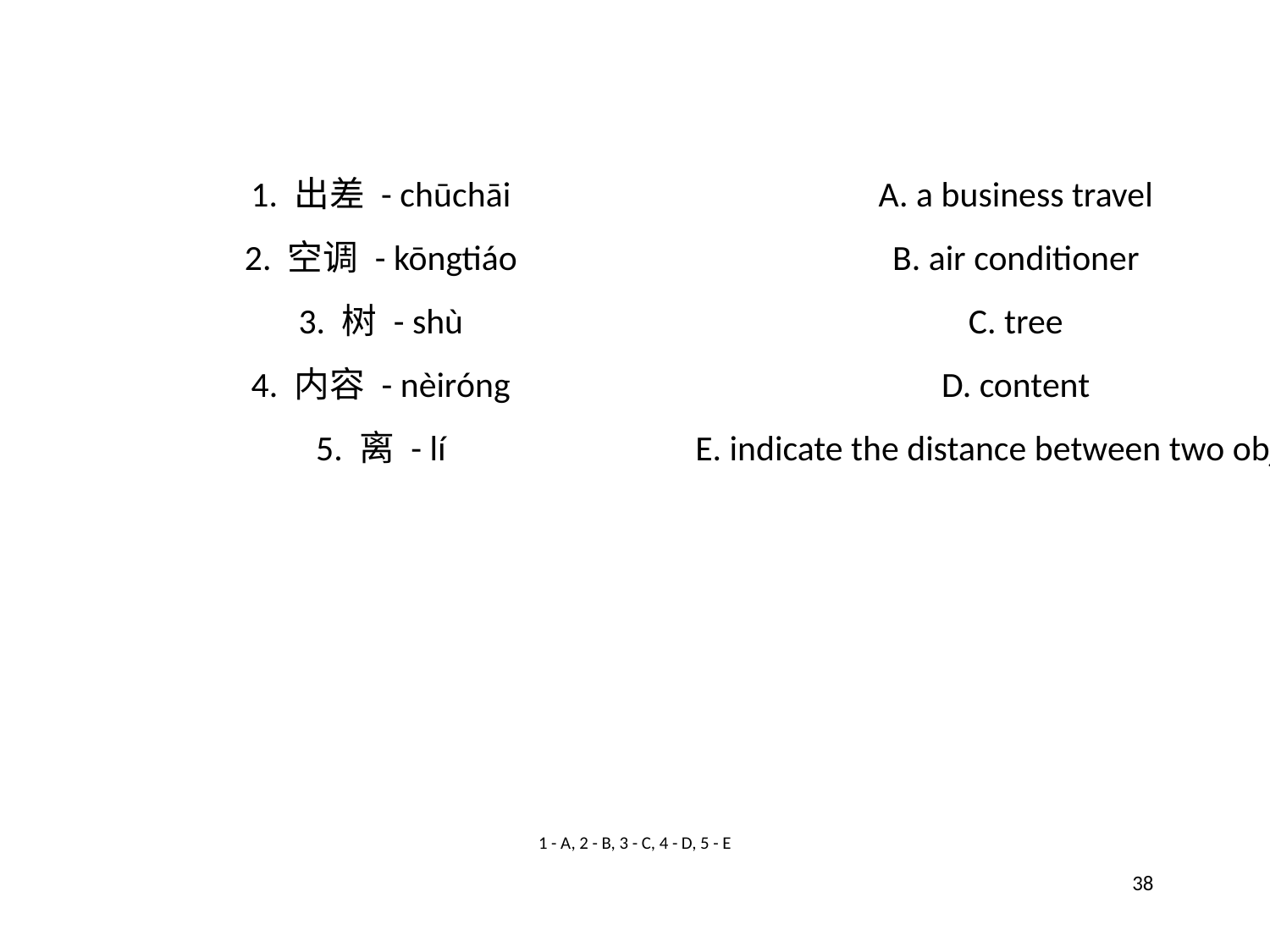

1. 出差 - chūchāi

A. a business travel

2. 空调 - kōngtiáo

B. air conditioner

3. 树 - shù

C. tree

4. 内容 - nèiróng

D. content

5. 离 - lí

E. indicate the distance between two objects
1 - A, 2 - B, 3 - C, 4 - D, 5 - E

38